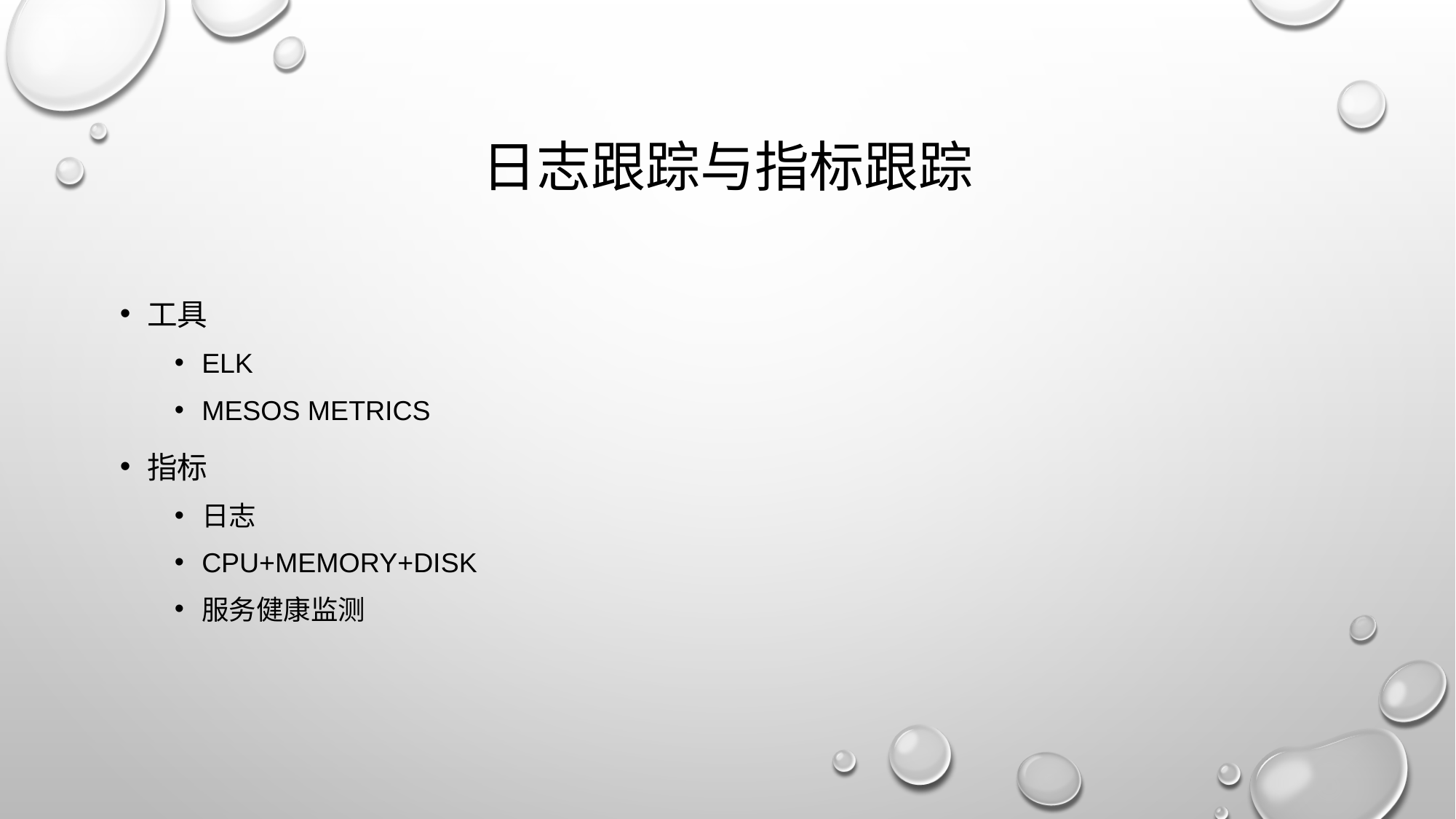

# 日志跟踪与指标跟踪
工具
ELK
Mesos Metrics
指标
日志
CPU+Memory+Disk
服务健康监测